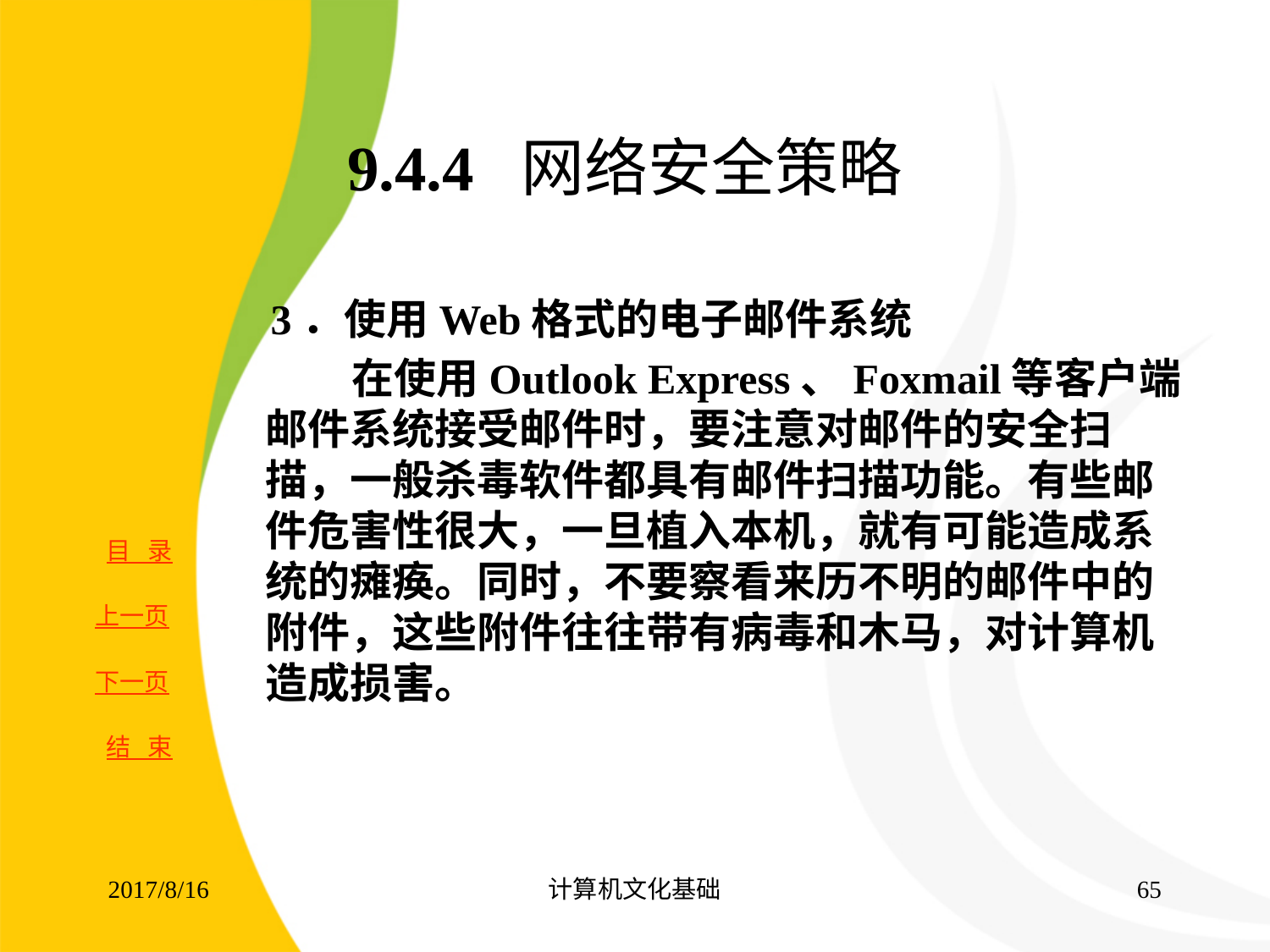

# 9.4.4  网络安全策略
     3．使用Web格式的电子邮件系统
             在使用Outlook Express、Foxmail等客户端邮件系统接受邮件时，要注意对邮件的安全扫描，一般杀毒软件都具有邮件扫描功能。有些邮件危害性很大，一旦植入本机，就有可能造成系统的瘫痪。同时，不要察看来历不明的邮件中的附件，这些附件往往带有病毒和木马，对计算机造成损害。
2017/8/16
计算机文化基础
65